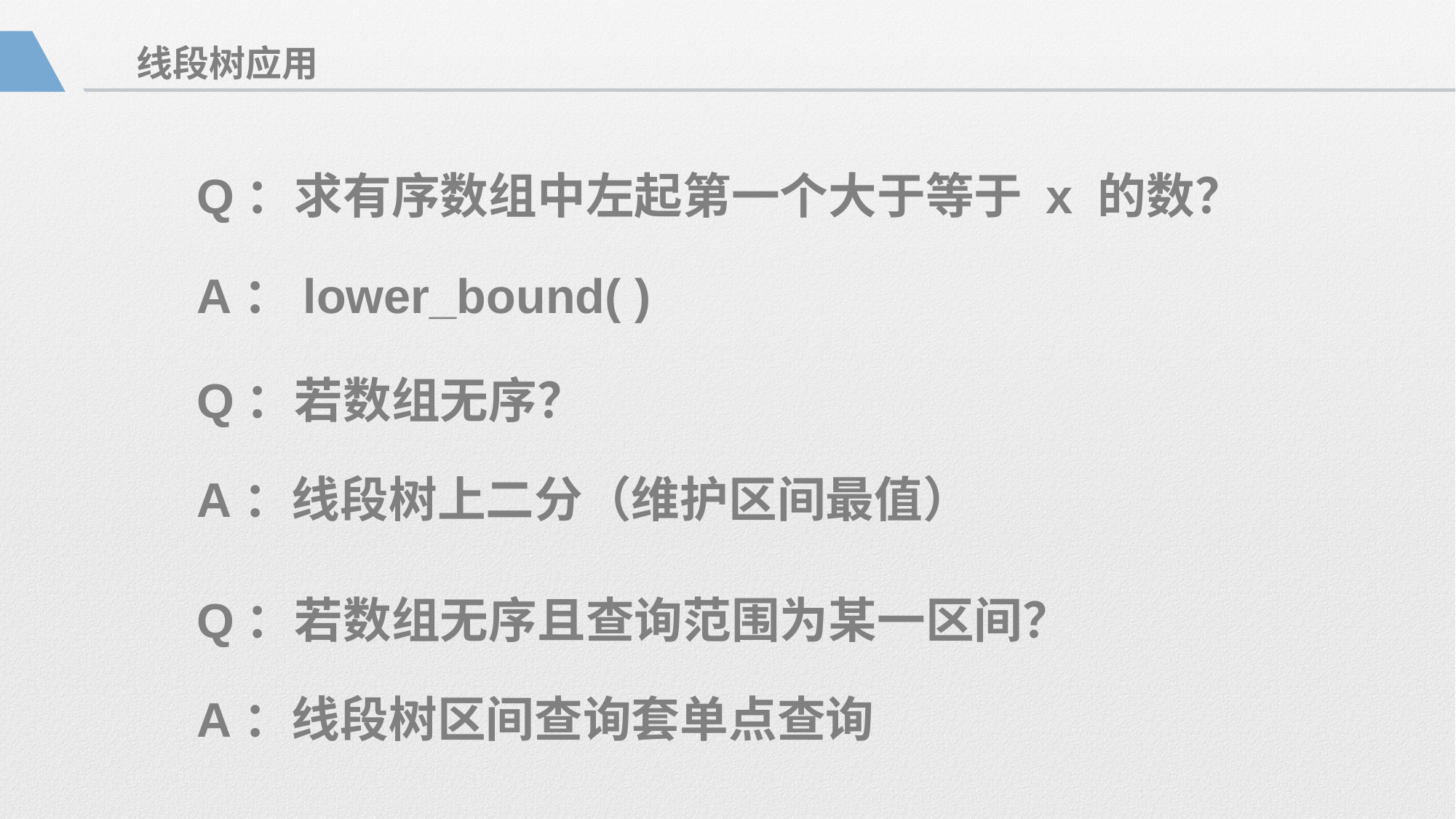

线段树应用
Q：求有序数组中左起第一个大于等于 x 的数？
A：lower_bound( )
Q：若数组无序？
A：线段树上二分（维护区间最值）
Q：若数组无序且查询范围为某一区间？
A：线段树区间查询套单点查询